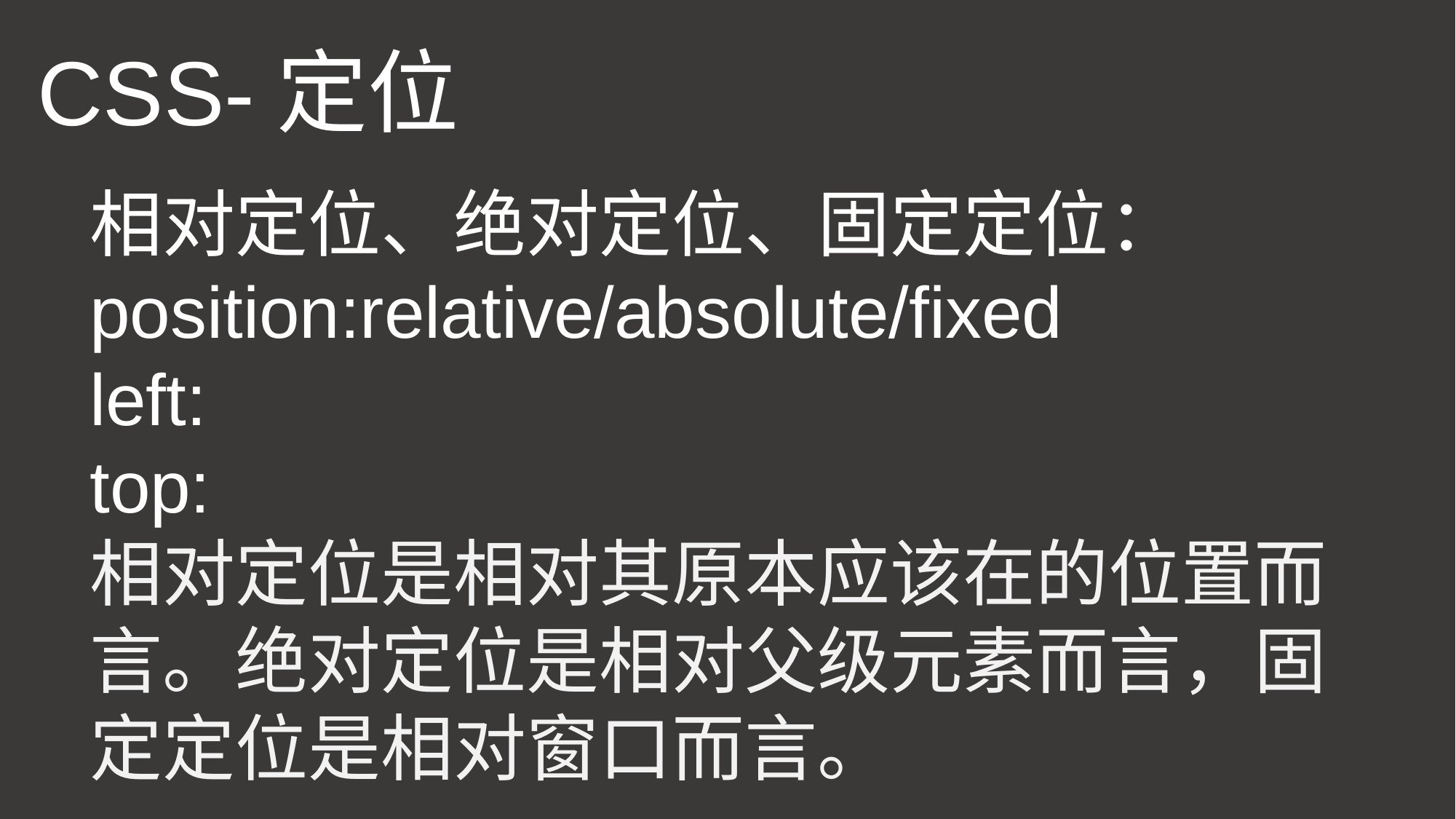

CSS-定位
相对定位、绝对定位、固定定位：
position:relative/absolute/fixed
left:
top:
相对定位是相对其原本应该在的位置而言。绝对定位是相对父级元素而言，固定定位是相对窗口而言。